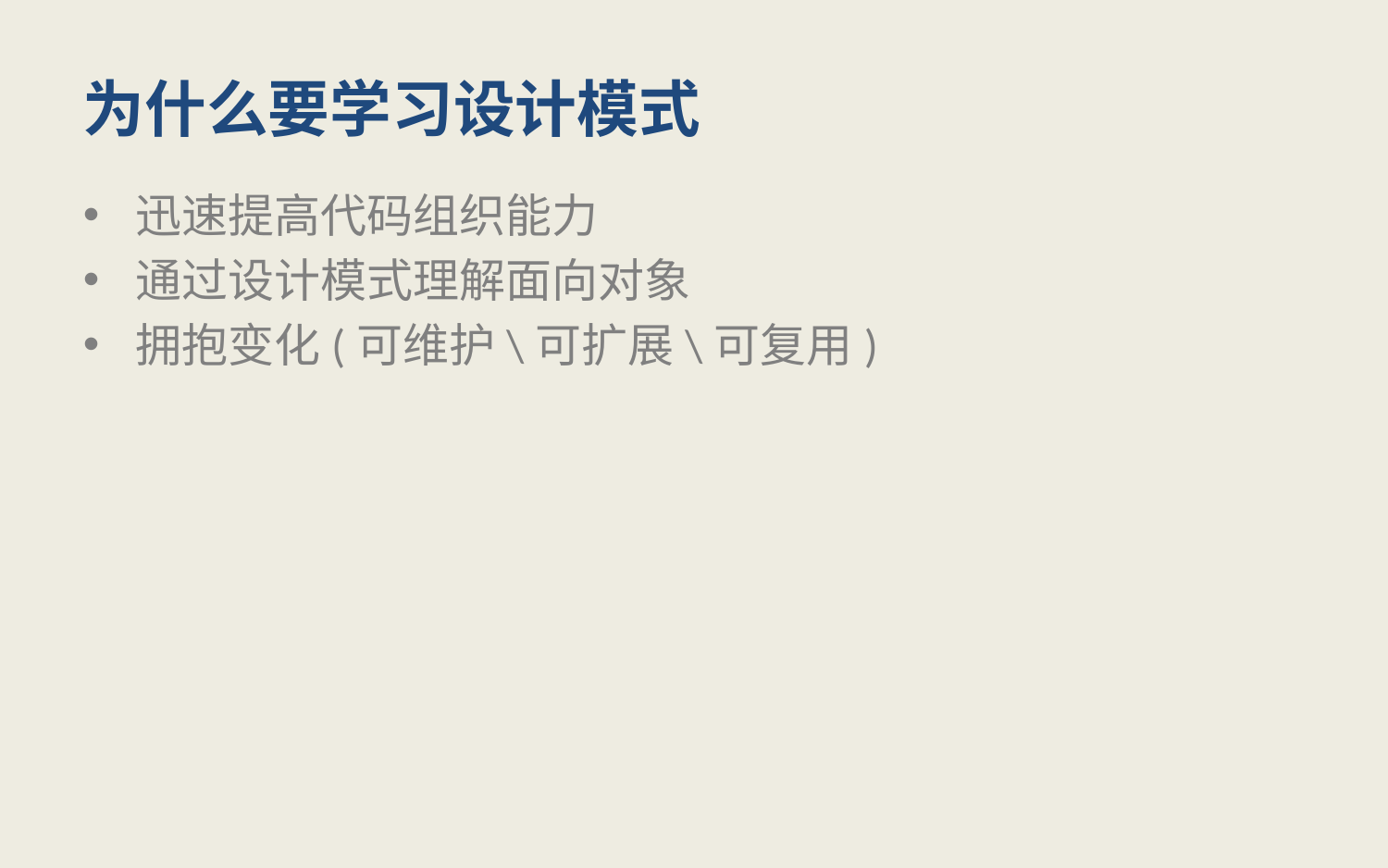

# 为什么要学习设计模式
迅速提高代码组织能力
通过设计模式理解面向对象
拥抱变化(可维护\可扩展\可复用)